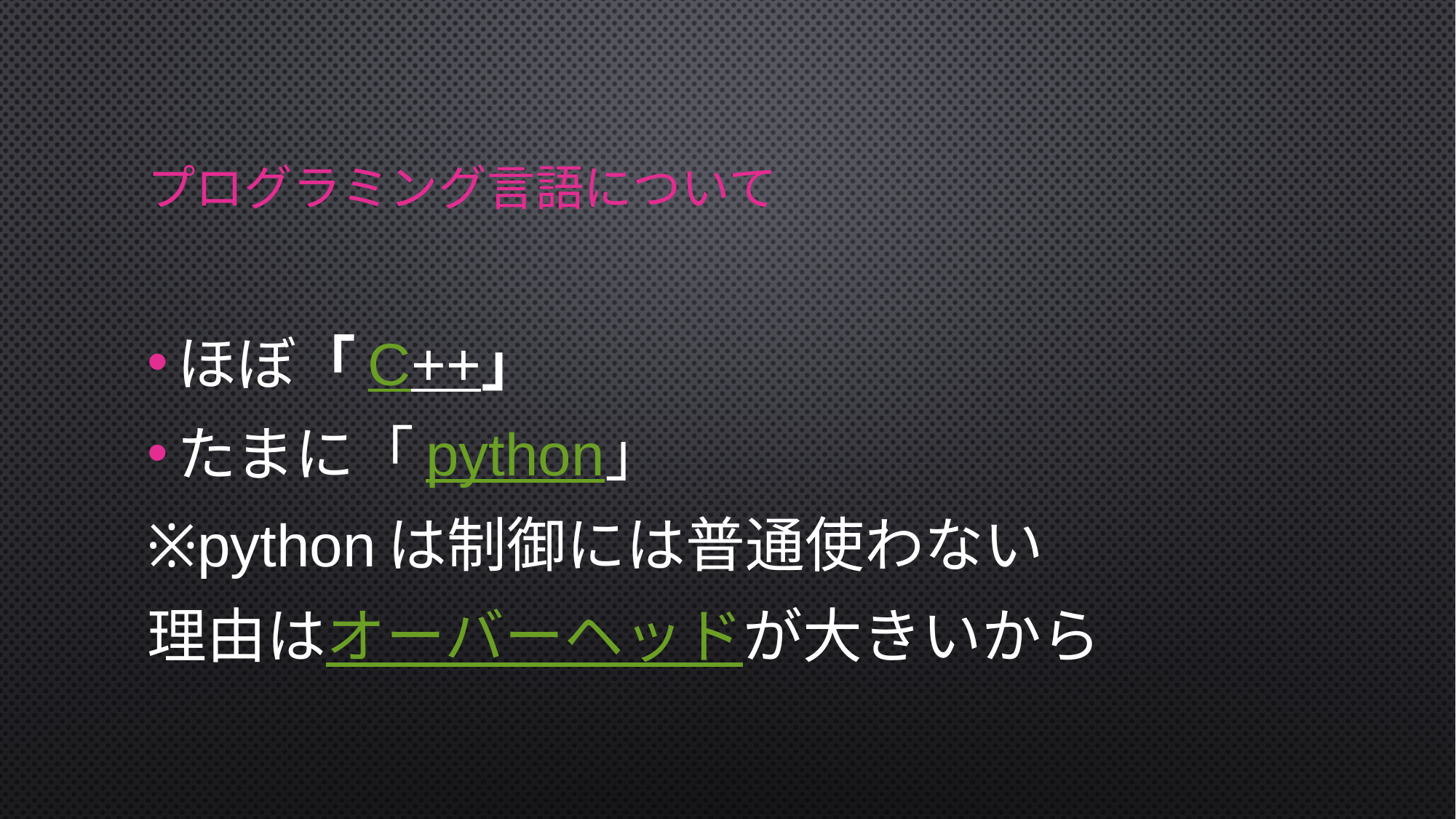

# プログラミング言語について
ほぼ「c++」
たまに「python」
※pythonは制御には普通使わない
理由はオーバーヘッドが大きいから